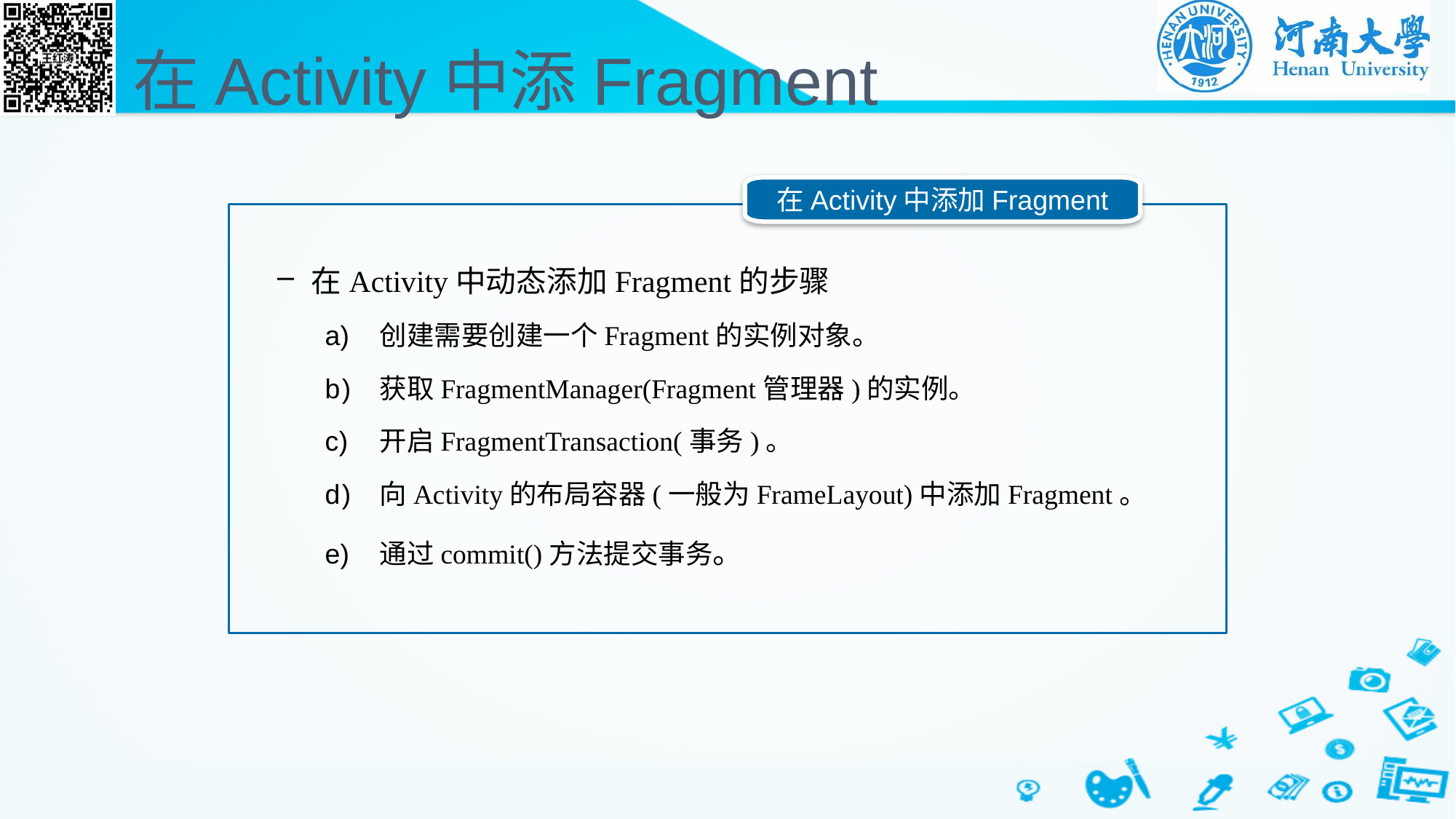

# 在Activity中添Fragment
在Activity中添加Fragment

在Activity中动态添加Fragment的步骤
创建需要创建一个Fragment的实例对象。
获取FragmentManager(Fragment管理器)的实例。
开启FragmentTransaction(事务)。
向Activity的布局容器(一般为FrameLayout)中添加Fragment。
通过commit()方法提交事务。